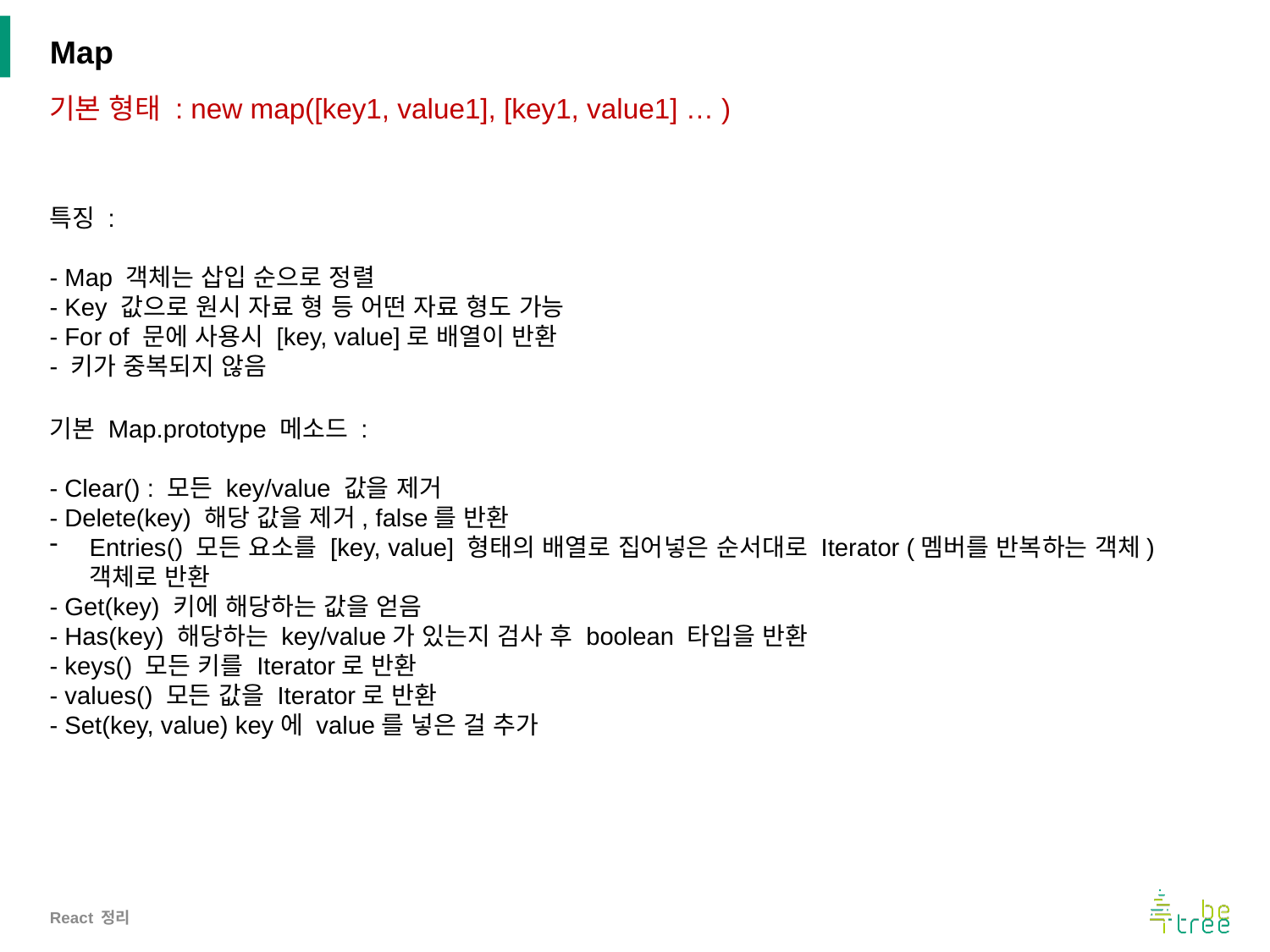

# Map
기본 형태 : new map([key1, value1], [key1, value1] … )
특징 :

- Map 객체는 삽입 순으로 정렬
- Key 값으로 원시 자료 형 등 어떤 자료 형도 가능
- For of 문에 사용시 [key, value]로 배열이 반환
- 키가 중복되지 않음

기본 Map.prototype 메소드 :

- Clear() : 모든 key/value 값을 제거
- Delete(key) 해당 값을 제거, false를 반환
Entries() 모든 요소를 [key, value] 형태의 배열로 집어넣은 순서대로 Iterator (멤버를 반복하는 객체)객체로 반환
- Get(key) 키에 해당하는 값을 얻음
- Has(key) 해당하는 key/value가 있는지 검사 후 boolean 타입을 반환
- keys() 모든 키를 Iterator로 반환
- values() 모든 값을 Iterator로 반환
- Set(key, value) key에 value를 넣은 걸 추가
React 정리